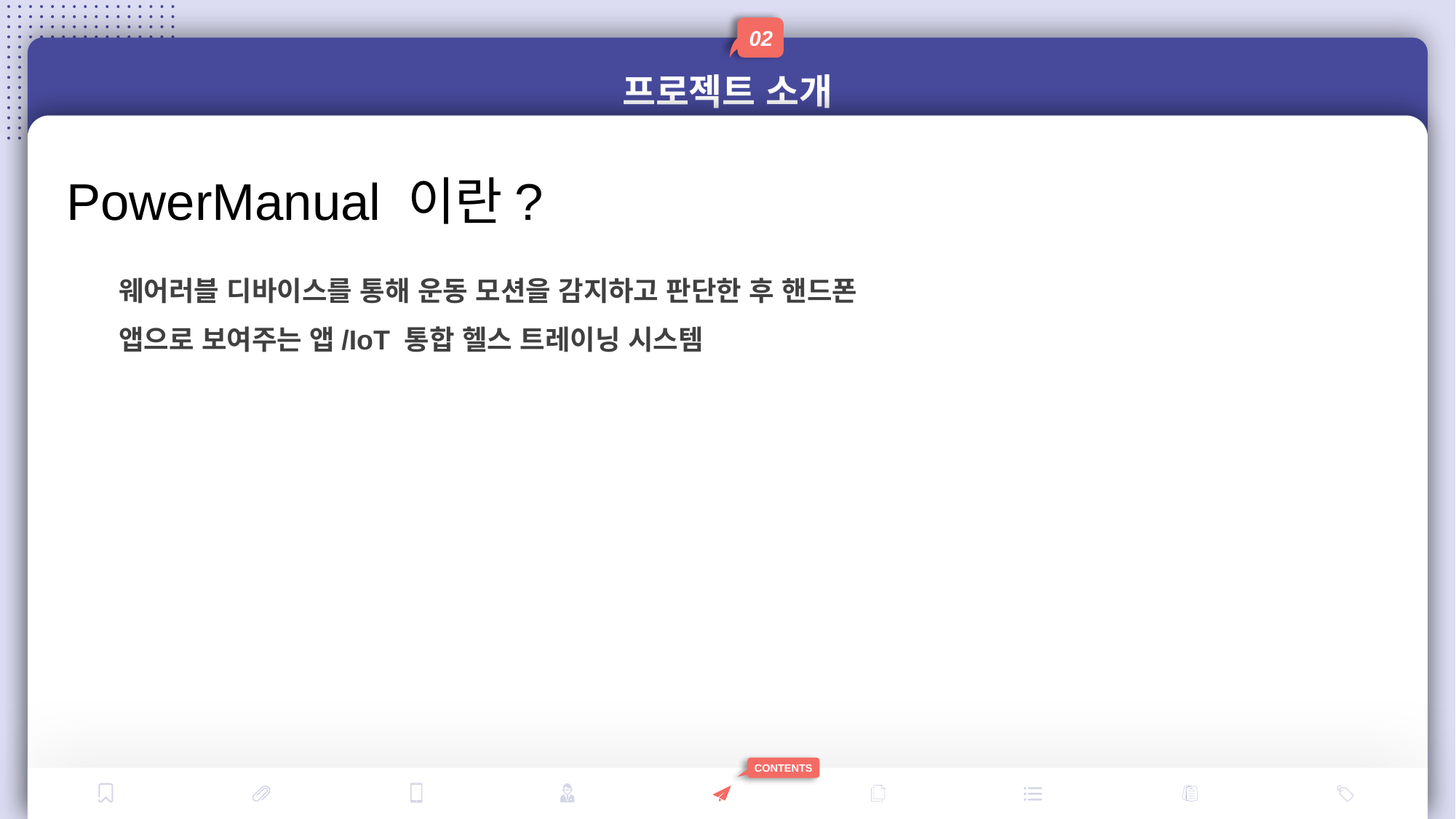

02
프로젝트 소개

PowerManual 이란?
웨어러블 디바이스를 통해 운동 모션을 감지하고 판단한 후 핸드폰 앱으로 보여주는 앱/IoT 통합 헬스 트레이닝 시스템
CONTENTS